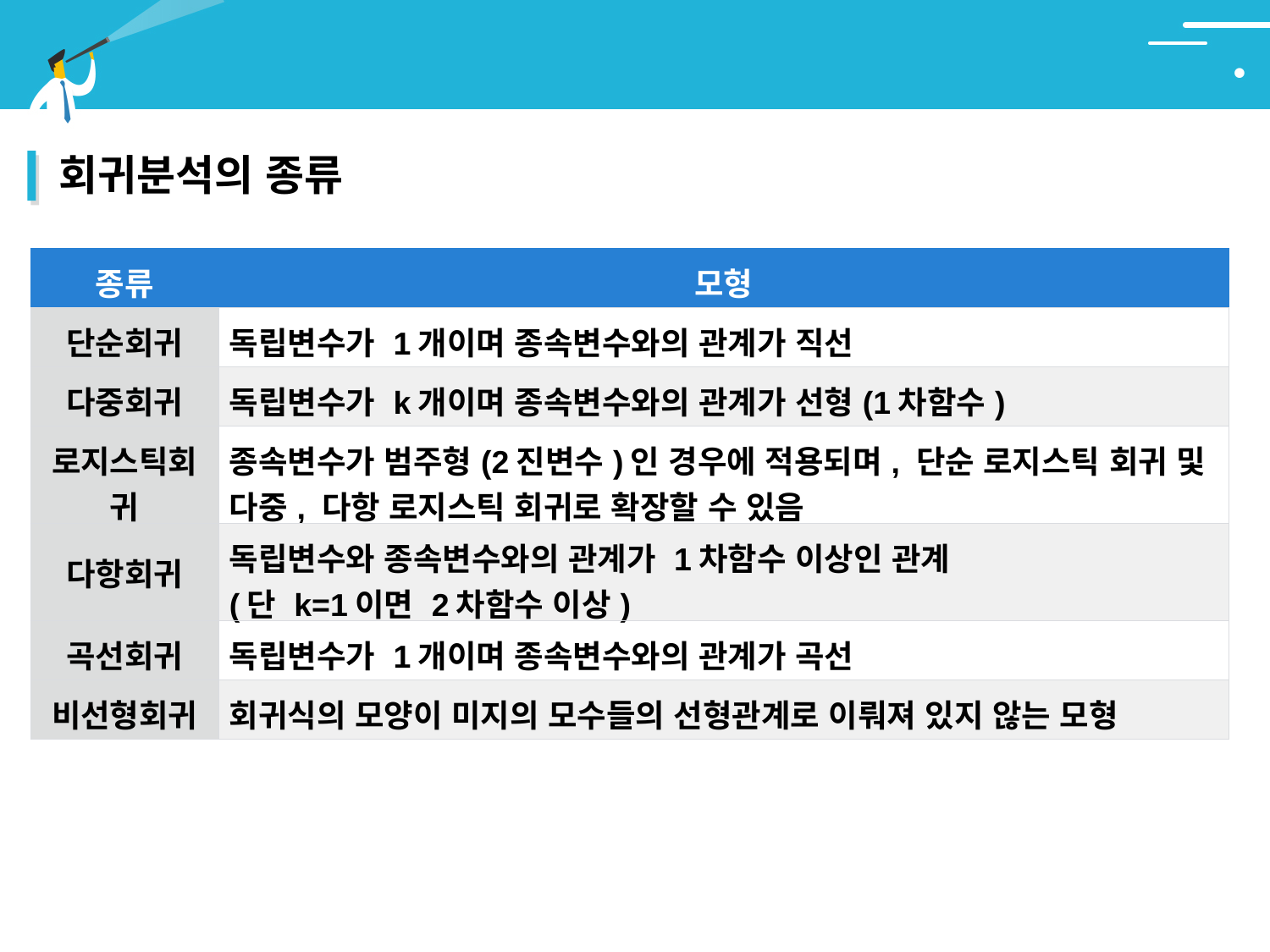

# 2. 회귀분석
회귀분석의 종류

| 종류 | 모형 |
| --- | --- |
| 단순회귀 | 독립변수가 1개이며 종속변수와의 관계가 직선 |
| 다중회귀 | 독립변수가 k개이며 종속변수와의 관계가 선형(1차함수) |
| 로지스틱회귀 | 종속변수가 범주형(2진변수)인 경우에 적용되며, 단순 로지스틱 회귀 및 다중, 다항 로지스틱 회귀로 확장할 수 있음 |
| 다항회귀 | 독립변수와 종속변수와의 관계가 1차함수 이상인 관계 (단 k=1이면 2차함수 이상) |
| 곡선회귀 | 독립변수가 1개이며 종속변수와의 관계가 곡선 |
| 비선형회귀 | 회귀식의 모양이 미지의 모수들의 선형관계로 이뤄져 있지 않는 모형 |